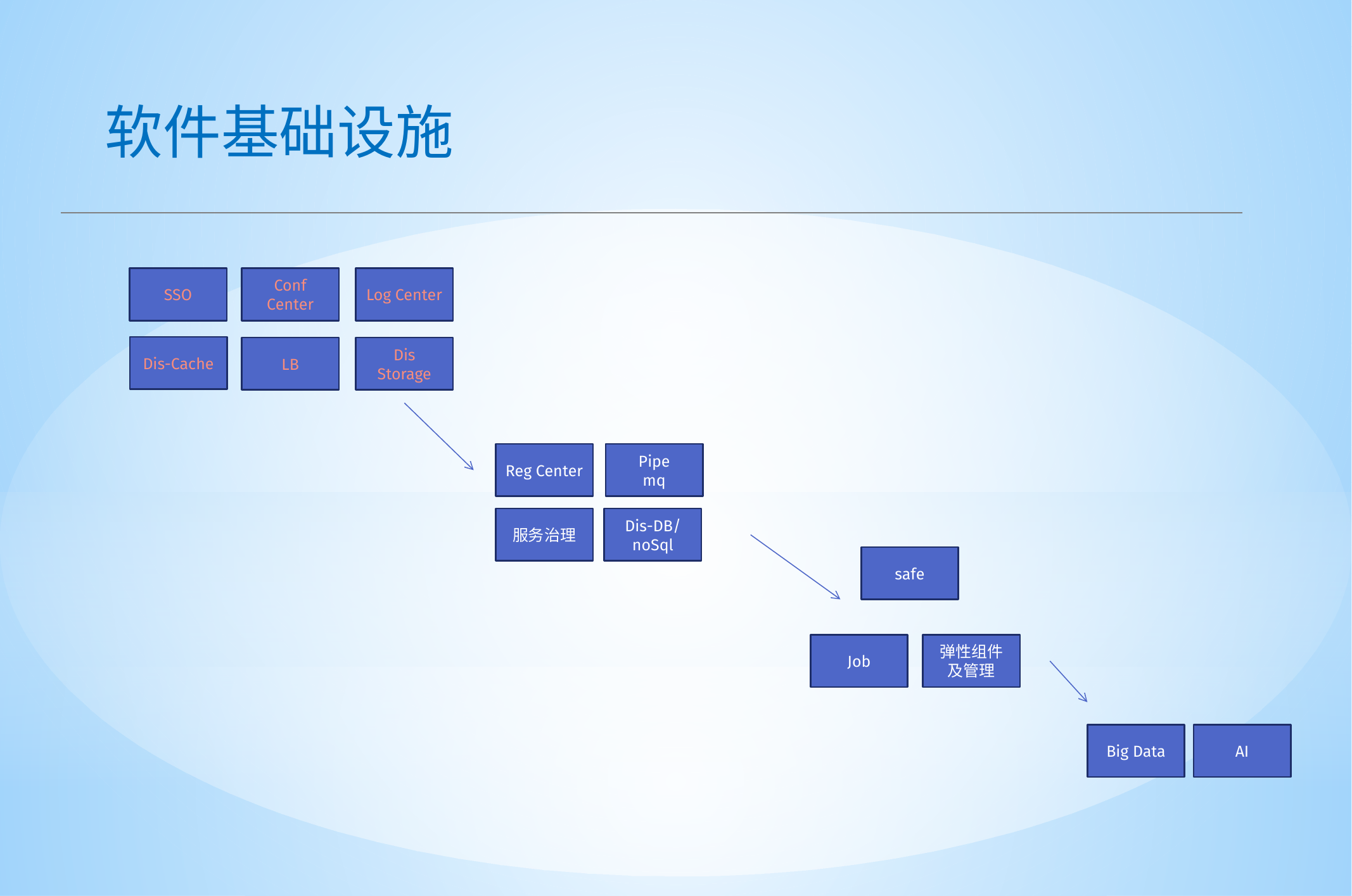

软件基础设施
SSO
Conf Center
Log Center
Dis-Cache
LB
Dis Storage
Reg Center
Pipe
mq
服务治理
Dis-DB/noSql
safe
Job
弹性组件及管理
Big Data
AI